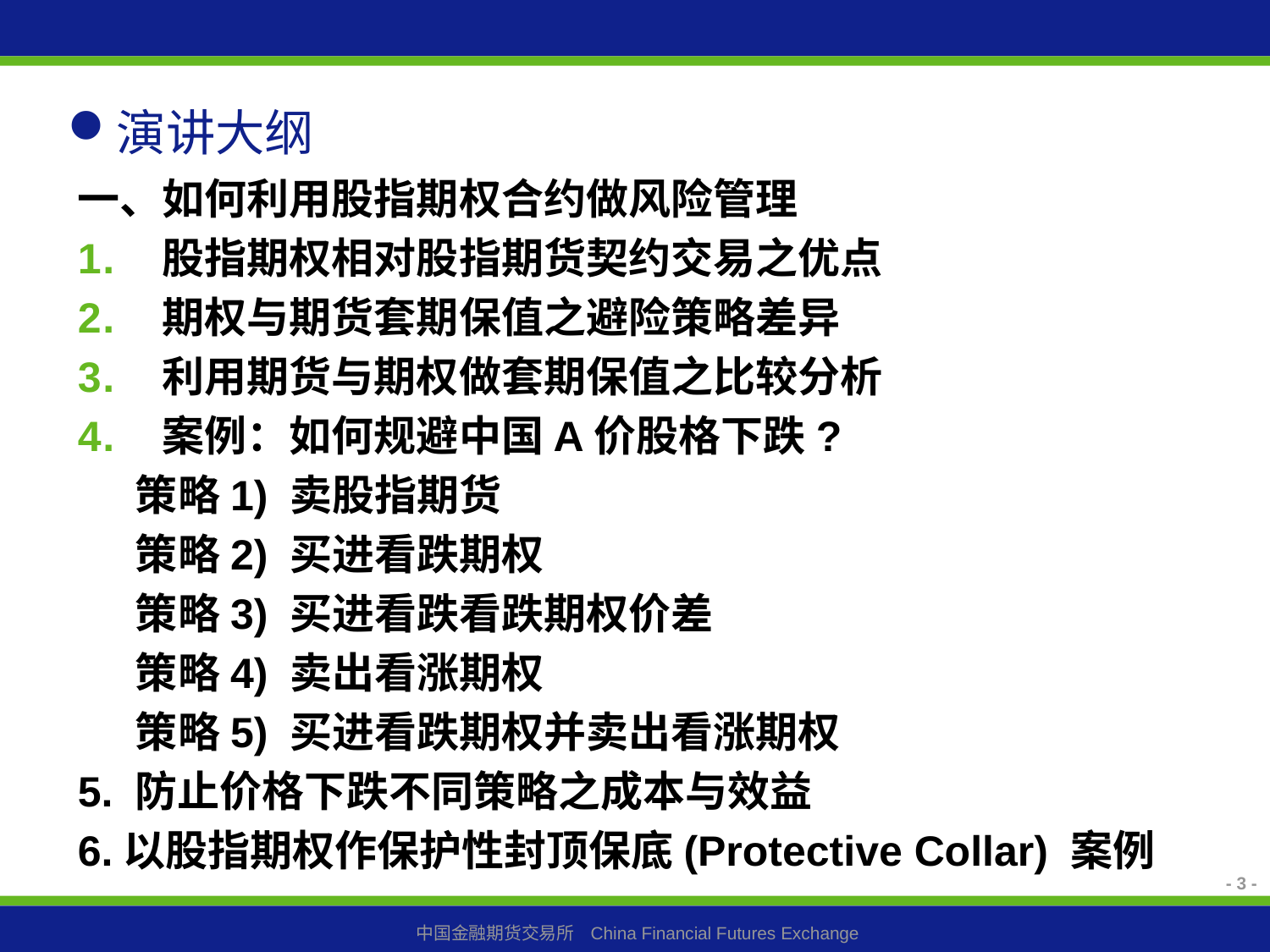

演讲大纲
一、如何利用股指期权合约做风险管理
股指期权相对股指期货契约交易之优点
期权与期货套期保值之避险策略差异
利用期货与期权做套期保值之比较分析
案例：如何规避中国A价股格下跌?
     策略1) 卖股指期货
     策略2) 买进看跌期权
     策略3) 买进看跌看跌期权价差
     策略4) 卖出看涨期权
     策略5) 买进看跌期权并卖出看涨期权
5. 防止价格下跌不同策略之成本与效益
6.以股指期权作保护性封顶保底(Protective Collar) 案例

- 3 -